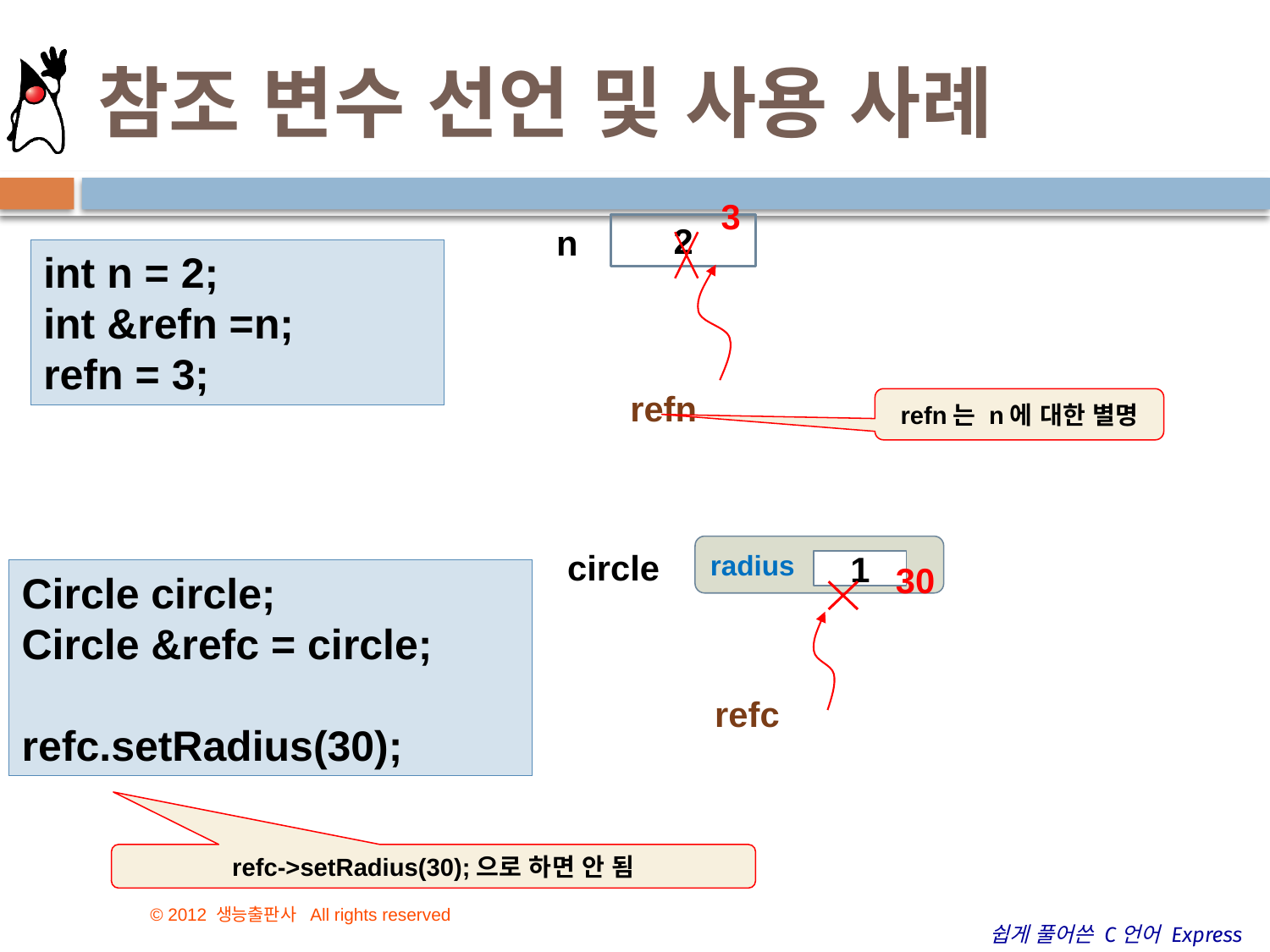

# 참조 변수 선언 및 사용 사례

3

n
2
int n = 2;
int &refn =n;
refn = 3;
refn
refn는 n에 대한 별명
radius
circle
1
30

Circle circle;
Circle &refc = circle;

refc.setRadius(30);
refc
refc->setRadius(30);으로 하면 안 됨